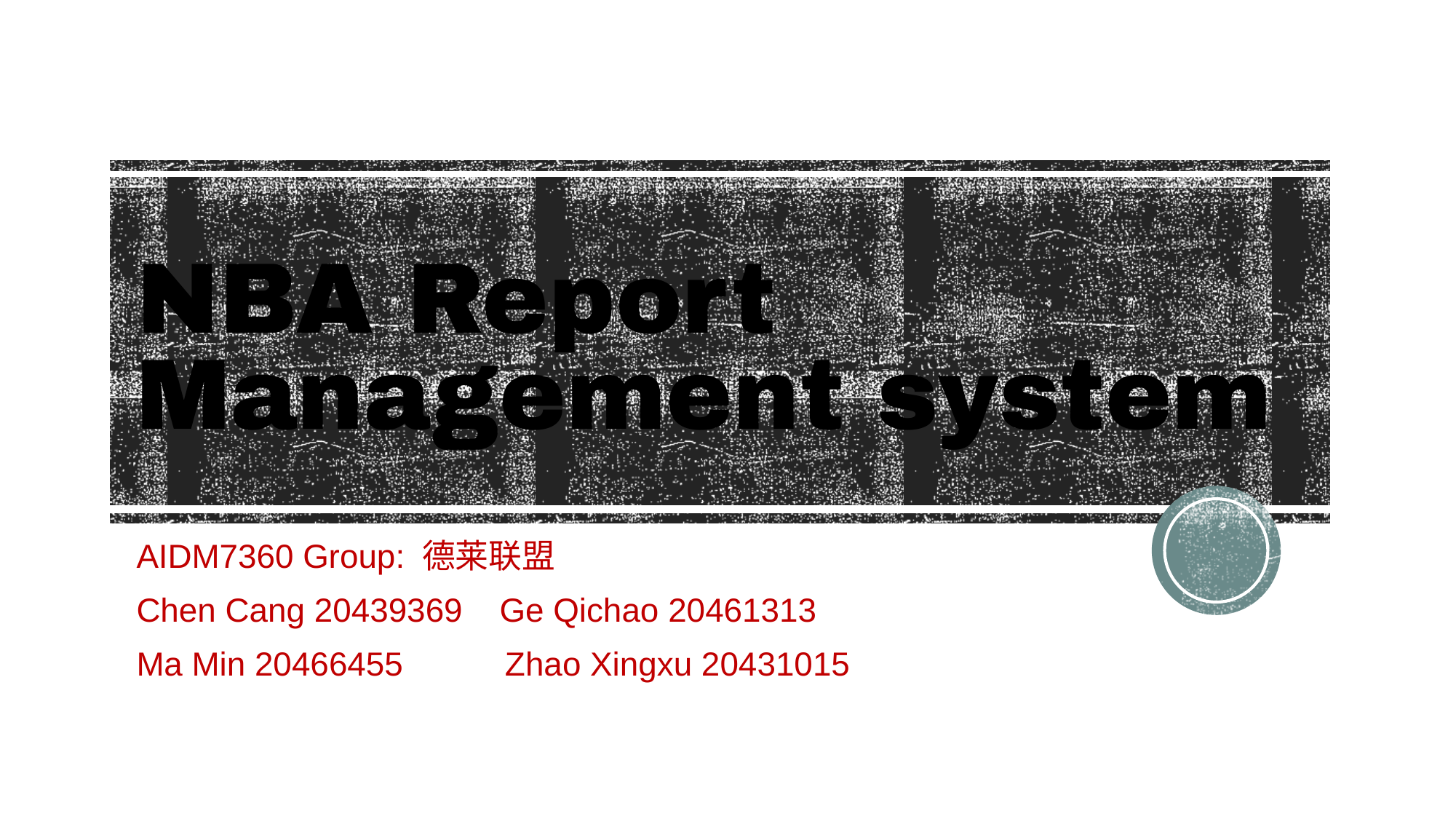

# NBA Report Management system
AIDM7360 Group: 德莱联盟
Chen Cang 20439369    Ge Qichao 20461313
Ma Min 20466455           Zhao Xingxu 20431015